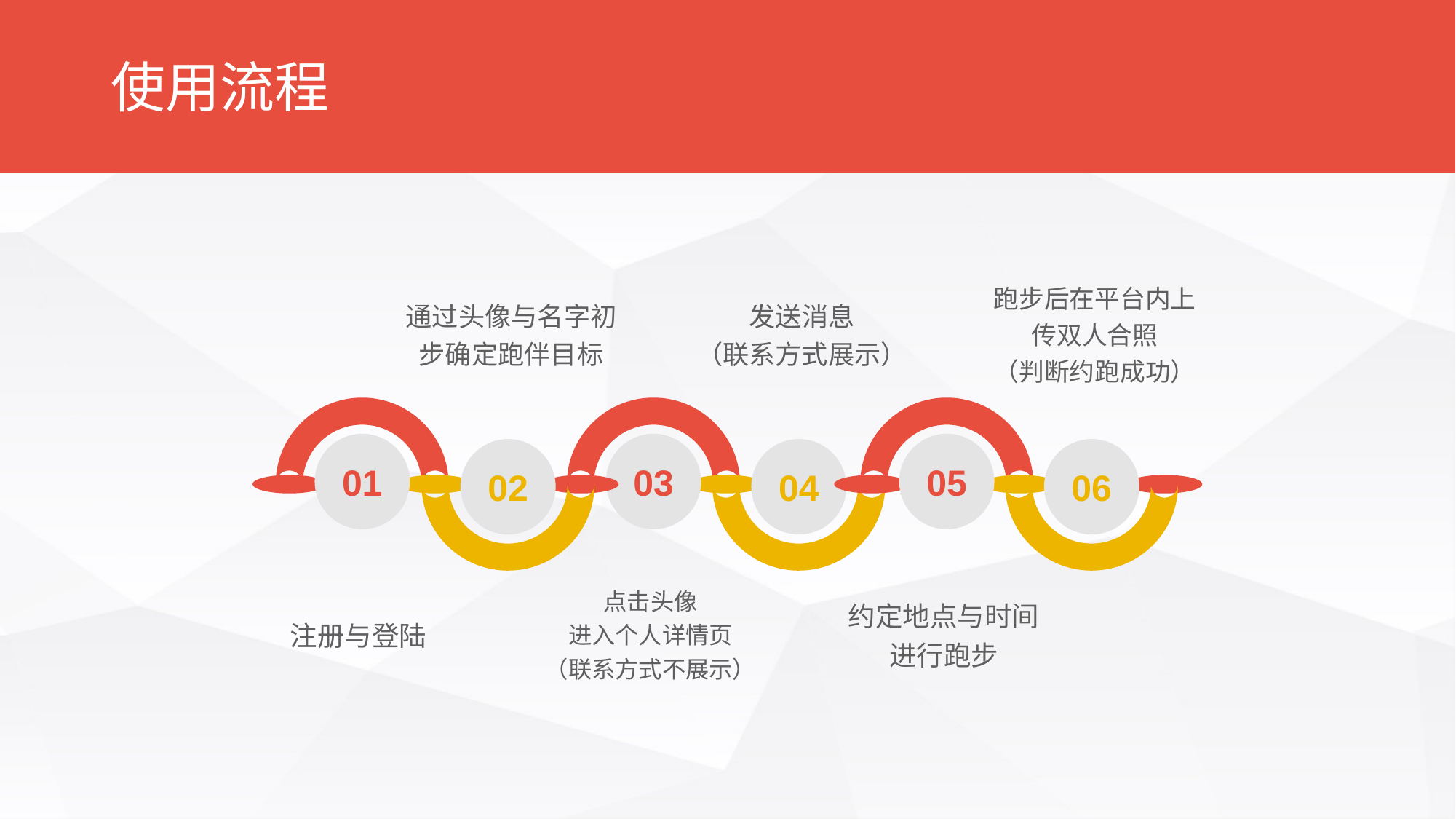

使用流程

通过头像与名字初步确定跑伴目标
02

发送消息
（联系方式展示）
04

跑步后在平台内上传双人合照
（判断约跑成功）
06

注册与登陆
01

点击头像
进入个人详情页
（联系方式不展示）
03

约定地点与时间
进行跑步
05